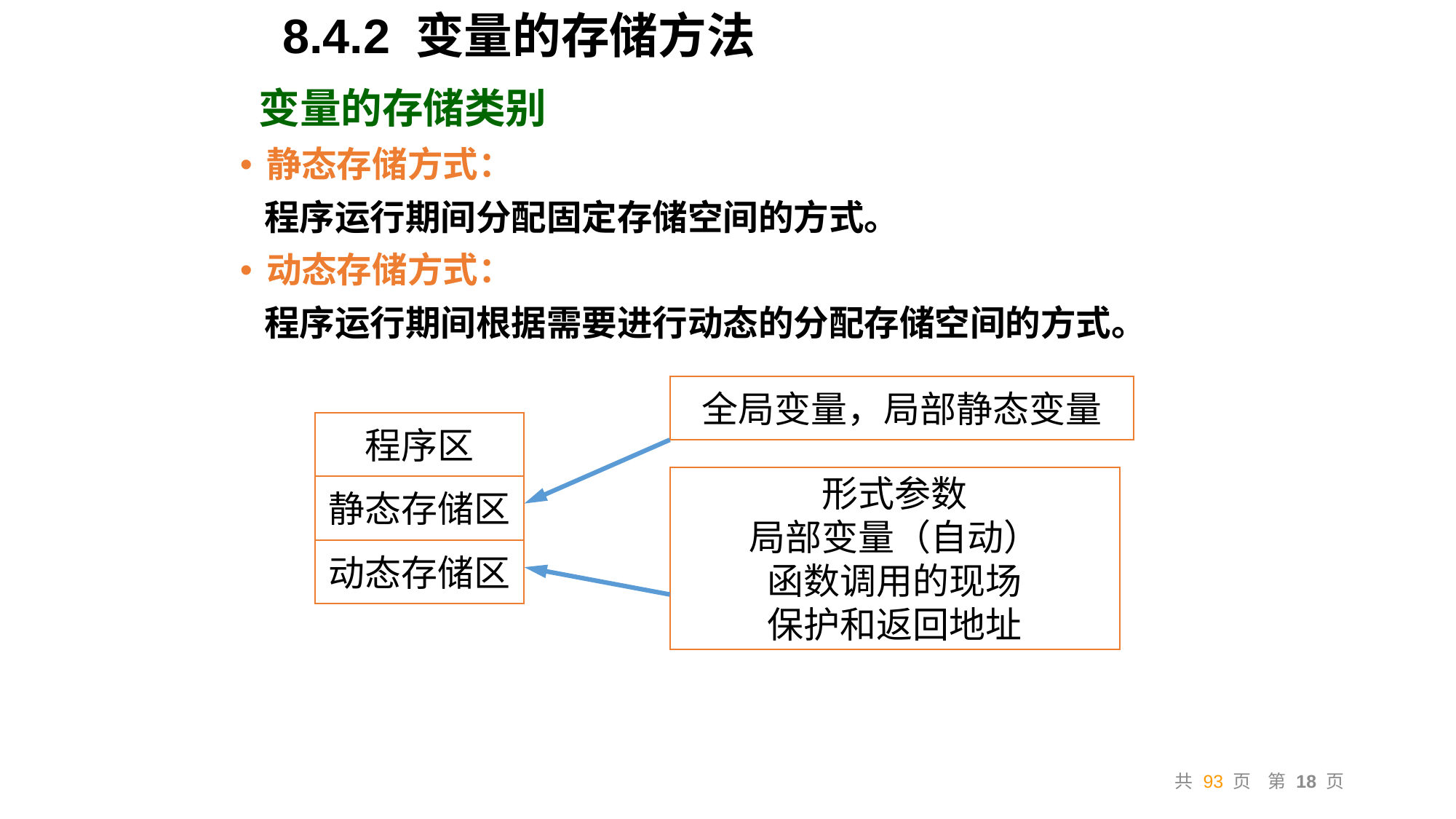

8.4.2 变量的存储方法
 变量的存储类别
静态存储方式：
  程序运行期间分配固定存储空间的方式。
动态存储方式：
  程序运行期间根据需要进行动态的分配存储空间的方式。
全局变量，局部静态变量
程序区

形式参数
局部变量（自动）
函数调用的现场
保护和返回地址
静态存储区
动态存储区

共 93 页   第 18 页